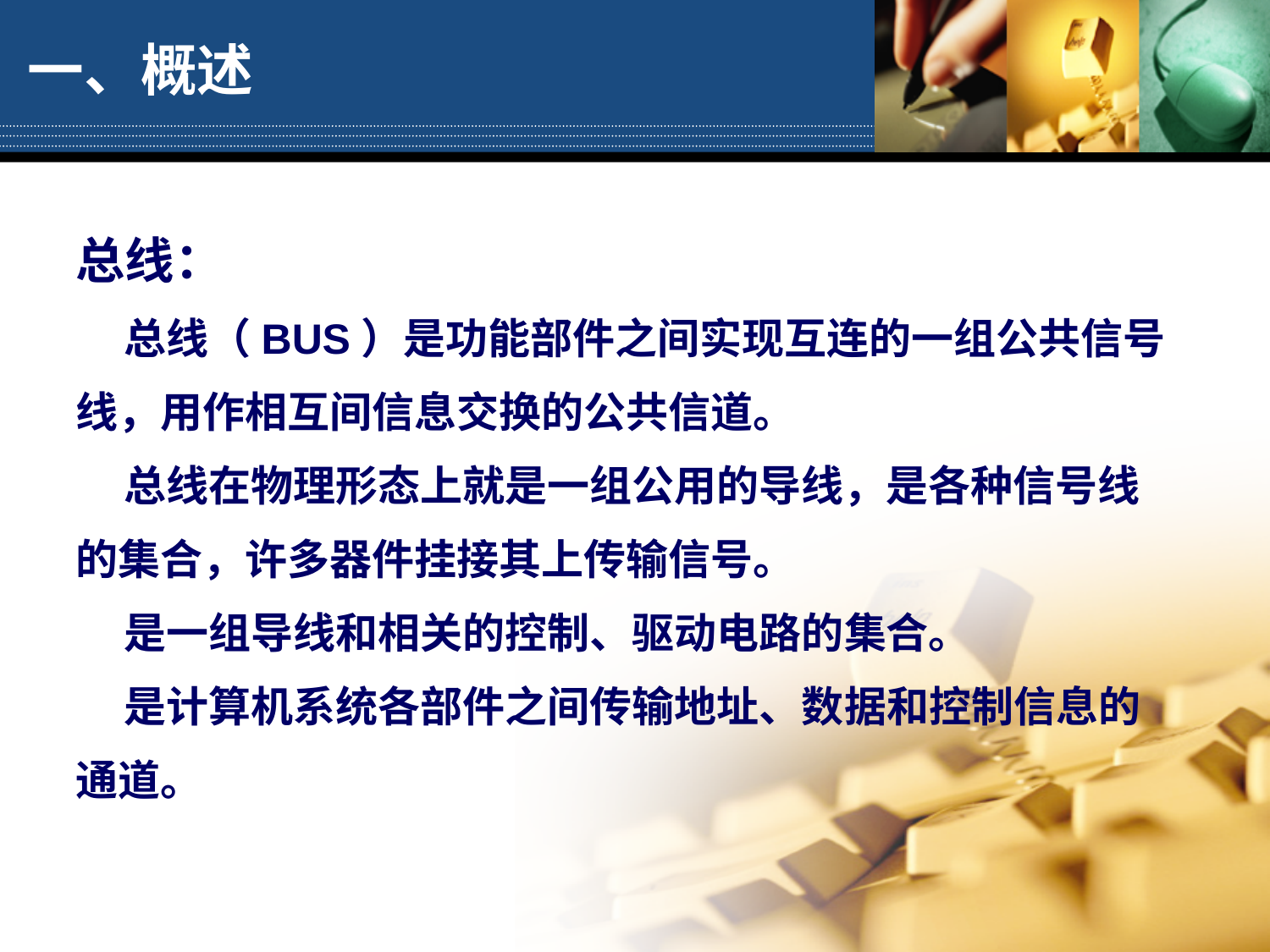

# 一、概述
总线：
    总线（BUS）是功能部件之间实现互连的一组公共信号
线，用作相互间信息交换的公共信道。
    总线在物理形态上就是一组公用的导线，是各种信号线
的集合，许多器件挂接其上传输信号。
    是一组导线和相关的控制、驱动电路的集合。
    是计算机系统各部件之间传输地址、数据和控制信息的
通道。